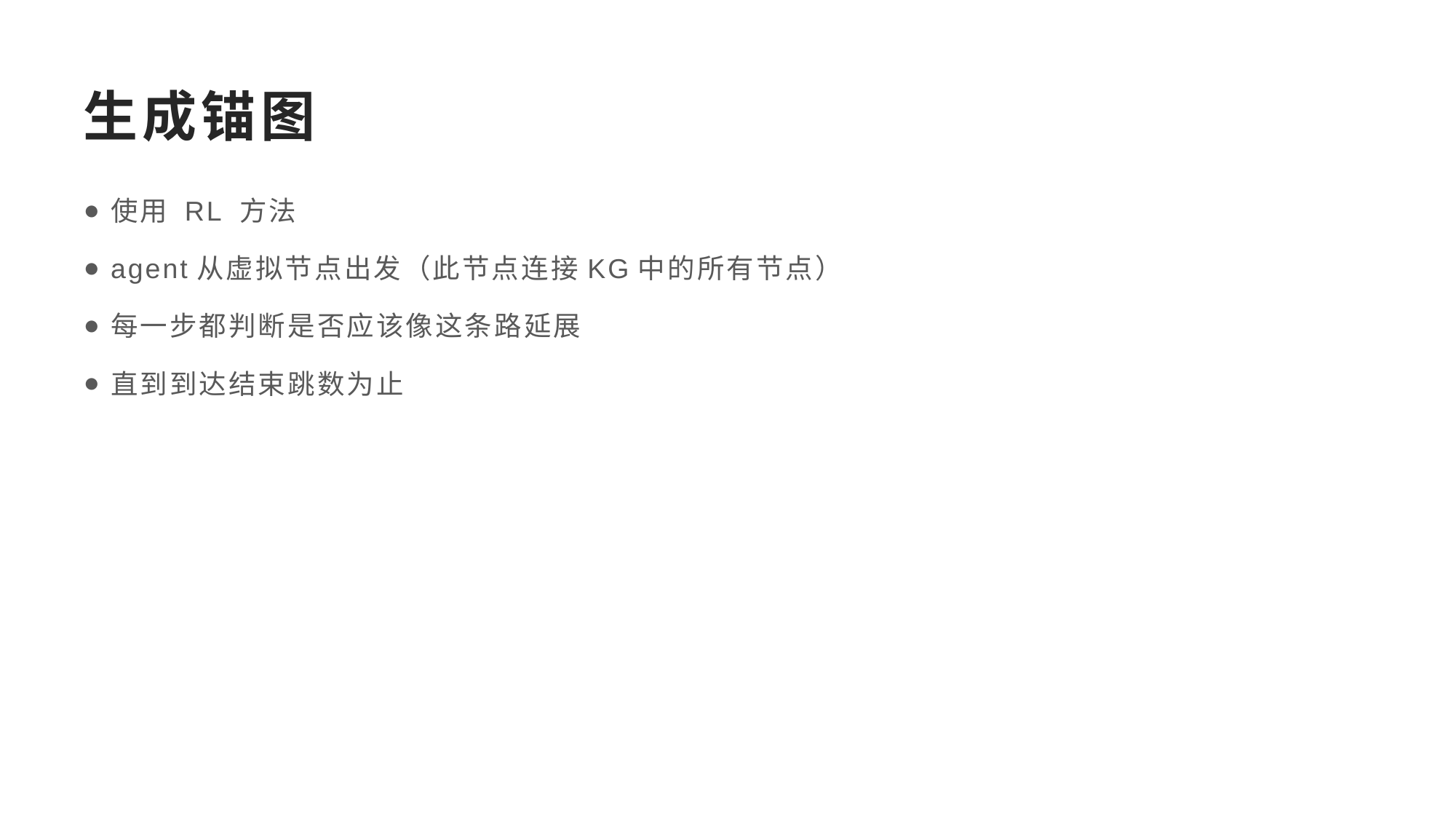

# 生成锚图
使用 RL 方法
agent从虚拟节点出发（此节点连接KG中的所有节点）
每一步都判断是否应该像这条路延展
直到到达结束跳数为止